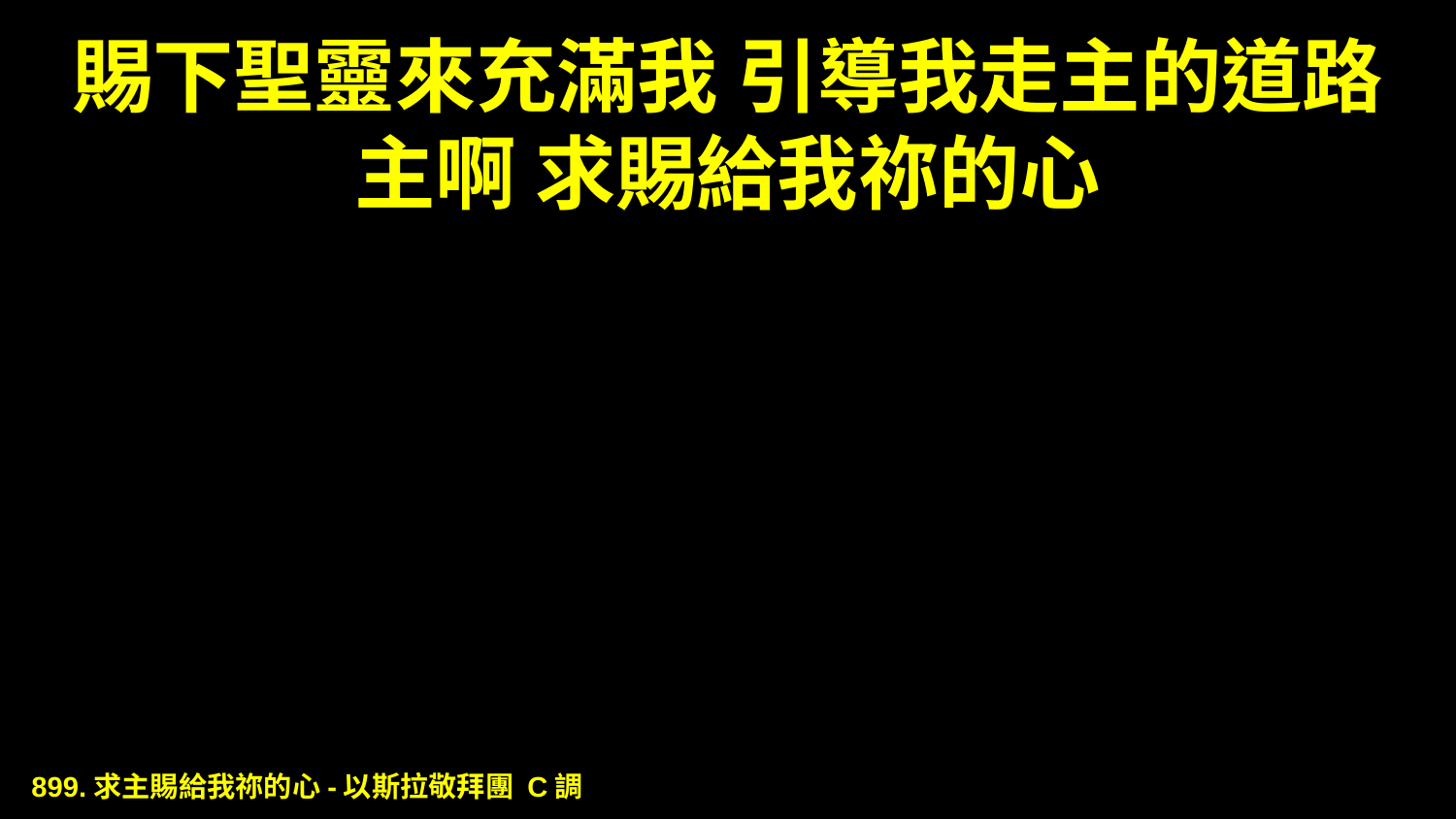

# 賜下聖靈來充滿我 引導我走主的道路 主啊 求賜給我祢的心
899.求主賜給我祢的心-以斯拉敬拜團 C調